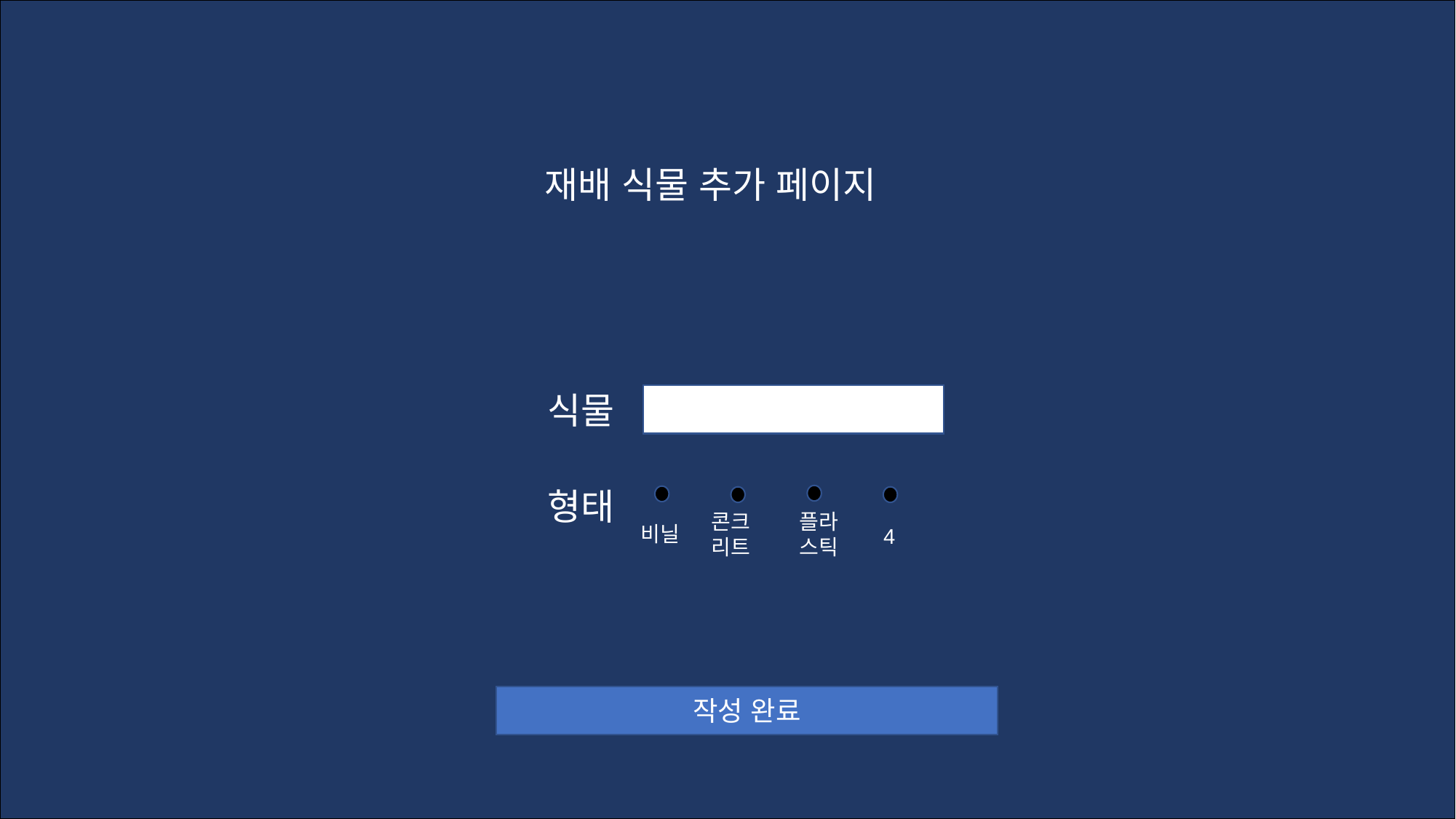

재배 식물 추가 페이지
식물

형태

플라스틱
비닐
콘크리트
4
작성 완료